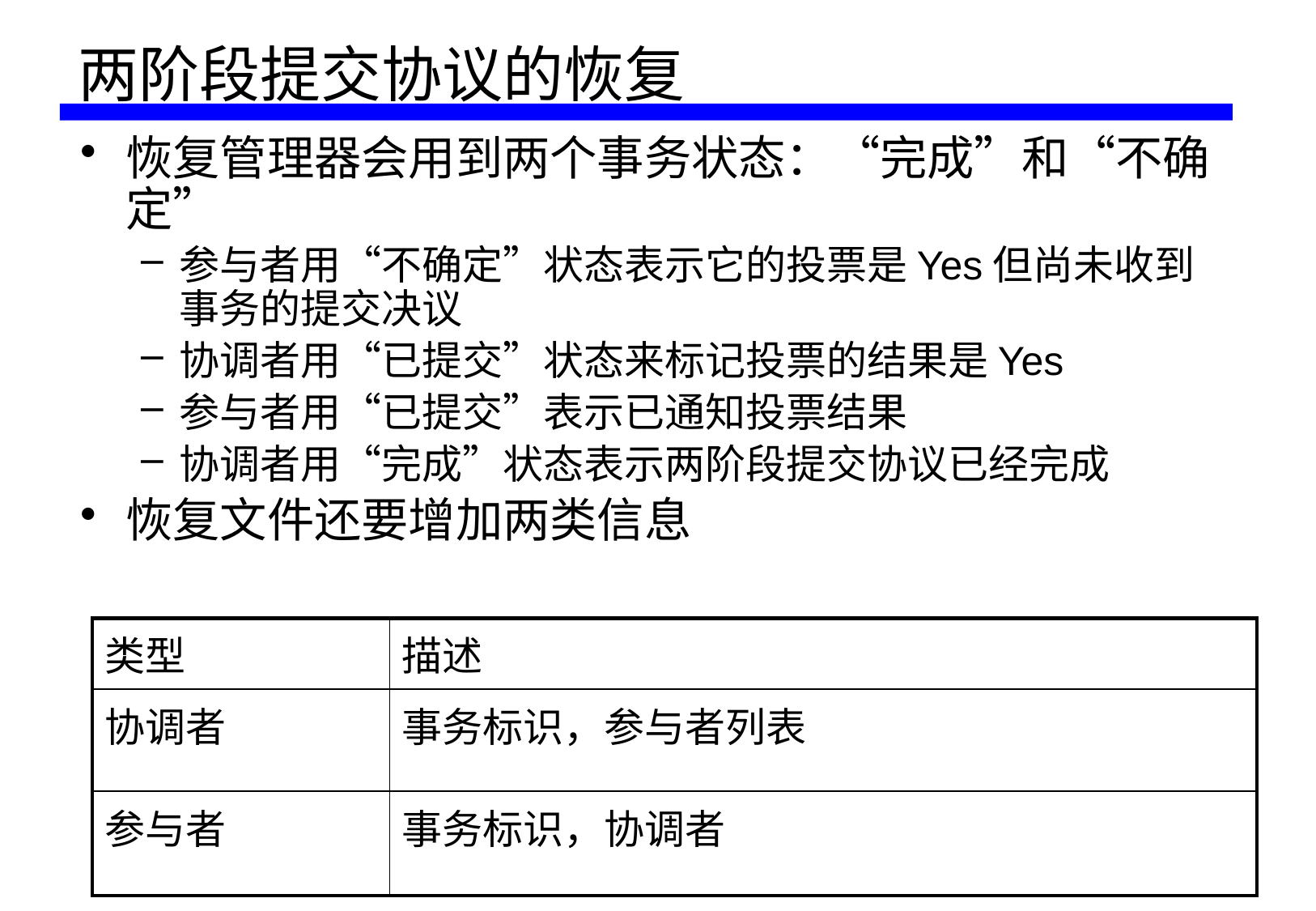

# 两阶段提交协议的恢复
恢复管理器会用到两个事务状态：“完成”和“不确定”
参与者用“不确定”状态表示它的投票是Yes但尚未收到事务的提交决议
协调者用“已提交”状态来标记投票的结果是Yes
参与者用“已提交”表示已通知投票结果
协调者用“完成”状态表示两阶段提交协议已经完成
恢复文件还要增加两类信息
| 类型 | 描述 |
| --- | --- |
| 协调者 | 事务标识，参与者列表 |
| 参与者 | 事务标识，协调者 |